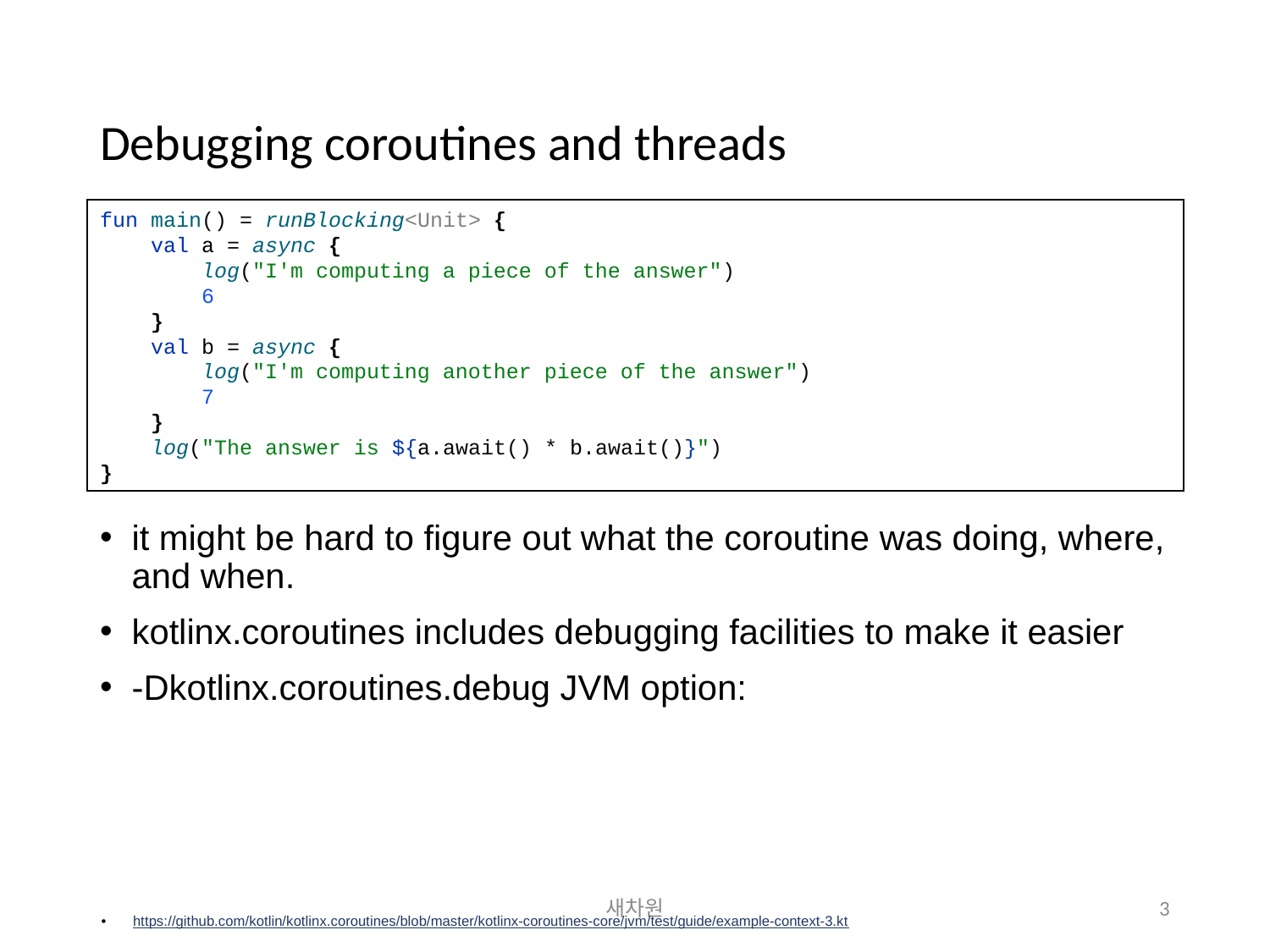

# Debugging coroutines and threads
fun main() = runBlocking<Unit> {
    val a = async {
        log("I'm computing a piece of the answer")
        6
    }
    val b = async {
        log("I'm computing another piece of the answer")
        7
    }
    log("The answer is ${a.await() * b.await()}")
}
it might be hard to figure out what the coroutine was doing, where, and when.
kotlinx.coroutines includes debugging facilities to make it easier
-Dkotlinx.coroutines.debug JVM option:
새차원
3
https://github.com/kotlin/kotlinx.coroutines/blob/master/kotlinx-coroutines-core/jvm/test/guide/example-context-3.kt